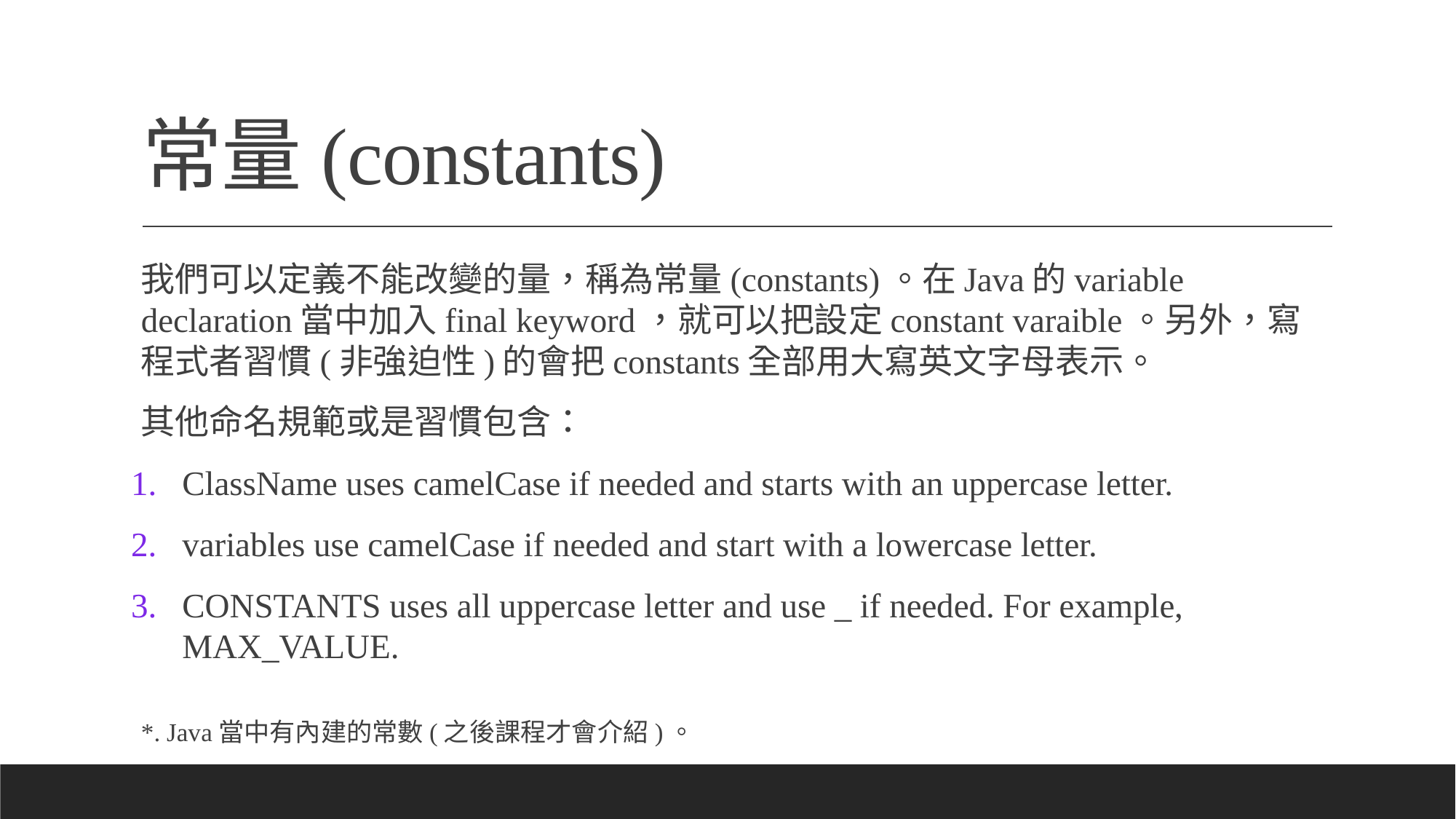

# 常量(constants)
我們可以定義不能改變的量，稱為常量(constants)。在Java的variable declaration當中加入final keyword，就可以把設定constant varaible。另外，寫程式者習慣(非強迫性)的會把constants全部用大寫英文字母表示。
其他命名規範或是習慣包含：
ClassName uses camelCase if needed and starts with an uppercase letter.
variables use camelCase if needed and start with a lowercase letter.
CONSTANTS uses all uppercase letter and use _ if needed. For example, MAX_VALUE.
*. Java當中有內建的常數(之後課程才會介紹)。